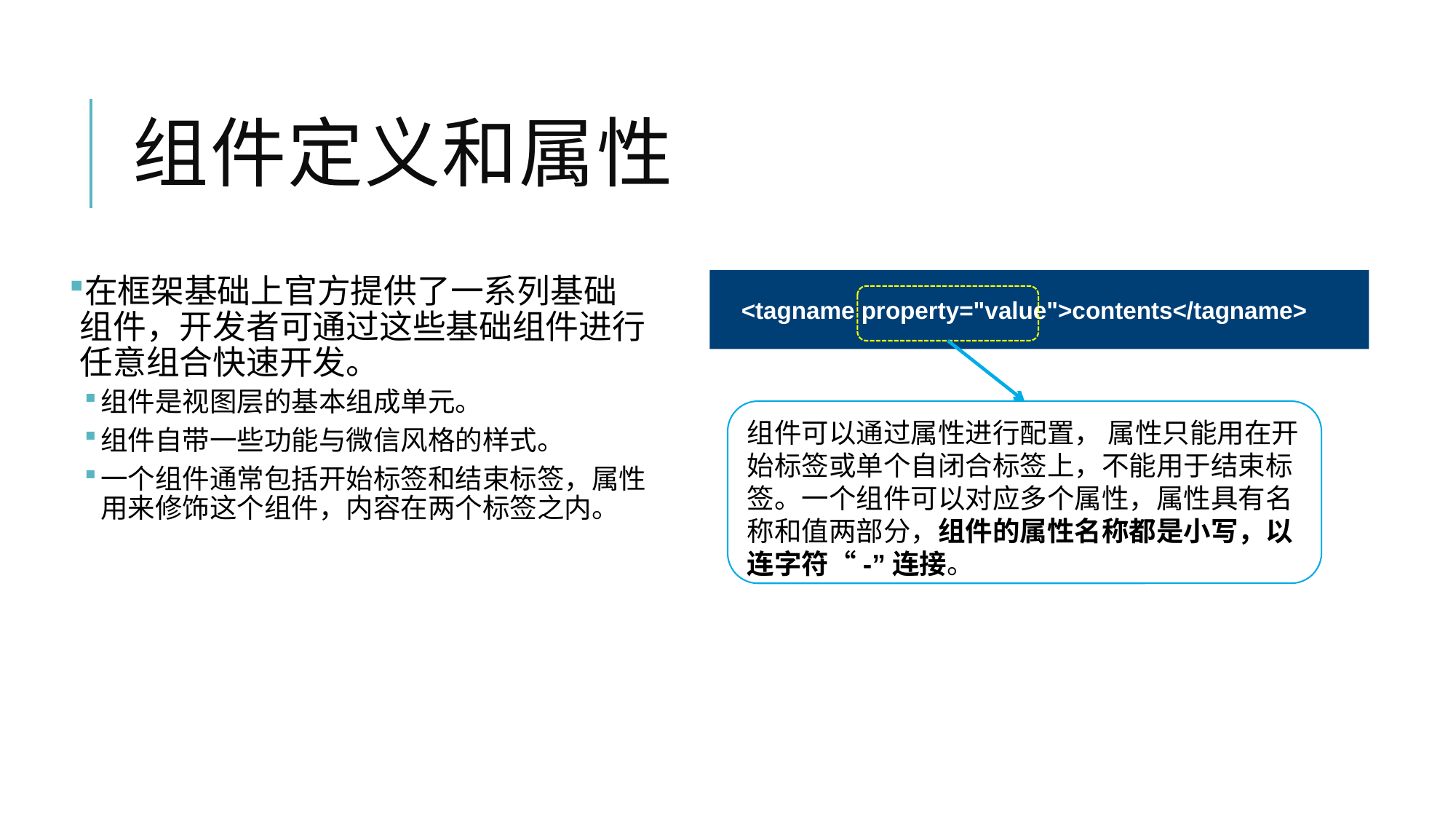

# 组件定义和属性
在框架基础上官方提供了一系列基础组件，开发者可通过这些基础组件进行任意组合快速开发。
组件是视图层的基本组成单元。
组件自带一些功能与微信风格的样式。
一个组件通常包括开始标签和结束标签，属性用来修饰这个组件，内容在两个标签之内。

<tagname property="value">contents</tagname>​​

组件可以通过属性进行配置， 属性只能用在开始标签或单个自闭合标签上，不能用于结束标签。一个组件可以对应多个属性，属性具有名称和值两部分，组件的属性名称都是小写，以连字符“-”连接。